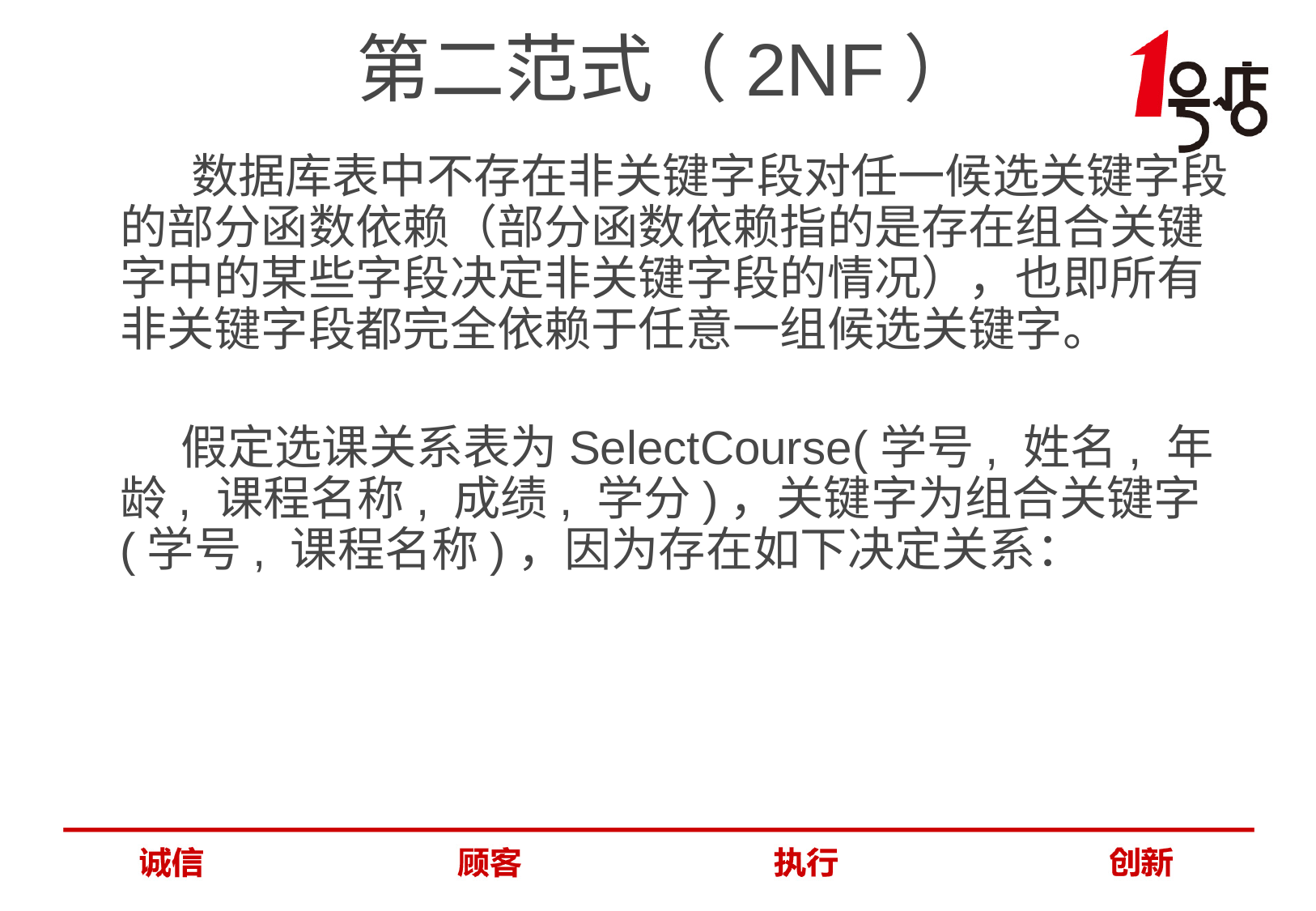

# 第二范式（2NF）
          数据库表中不存在非关键字段对任一候选关键字段的部分函数依赖（部分函数依赖指的是存在组合关键字中的某些字段决定非关键字段的情况），也即所有非关键字段都完全依赖于任意一组候选关键字。
         假定选课关系表为SelectCourse(学号, 姓名, 年龄, 课程名称, 成绩, 学分)，关键字为组合关键字(学号, 课程名称)，因为存在如下决定关系：